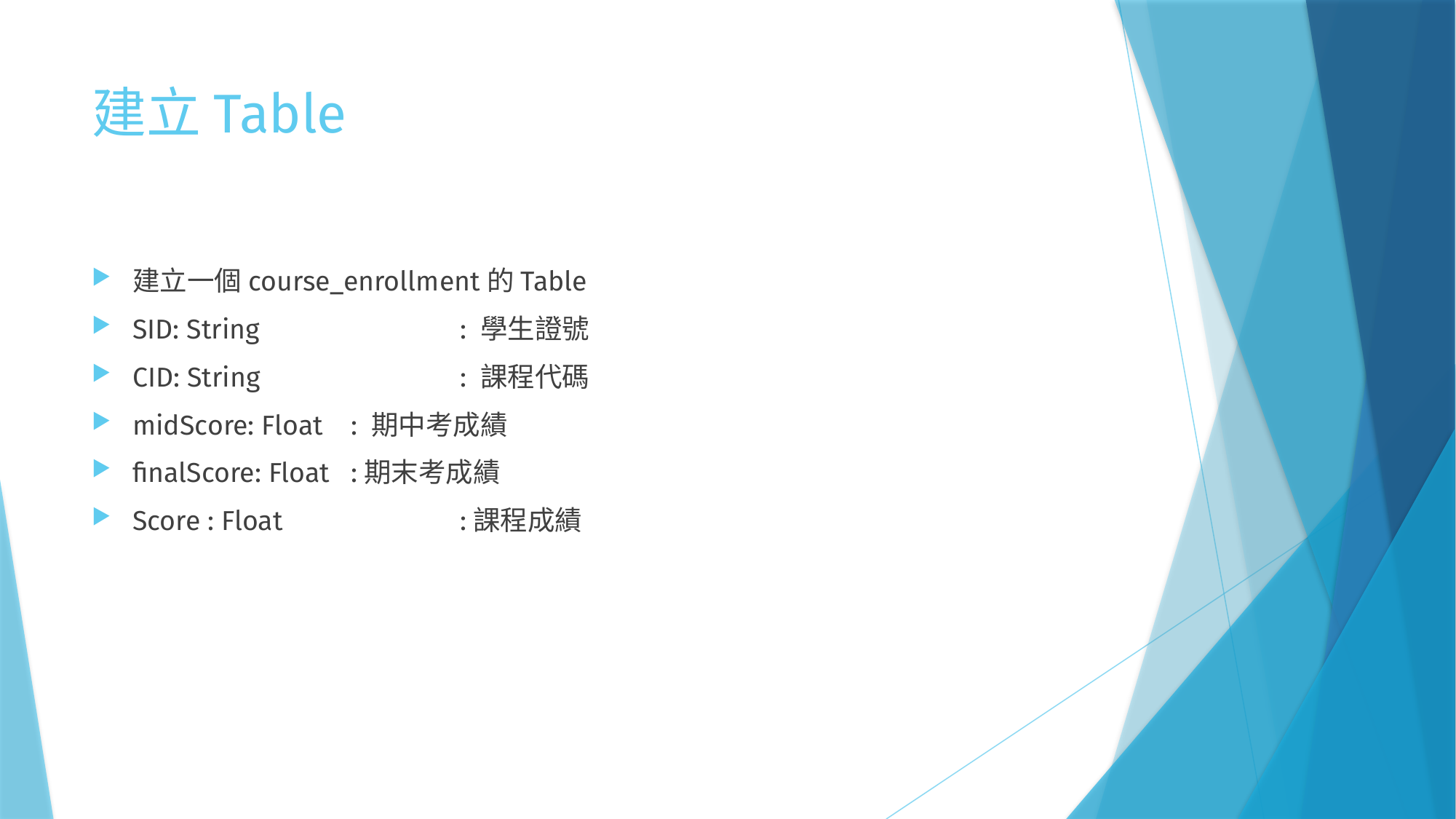

# 建立Table
建立一個course_enrollment的Table
SID: String 		: 學生證號
CID: String 		: 課程代碼
midScore: Float 	: 期中考成績
finalScore: Float 	:期末考成績
Score : Float 		:課程成績